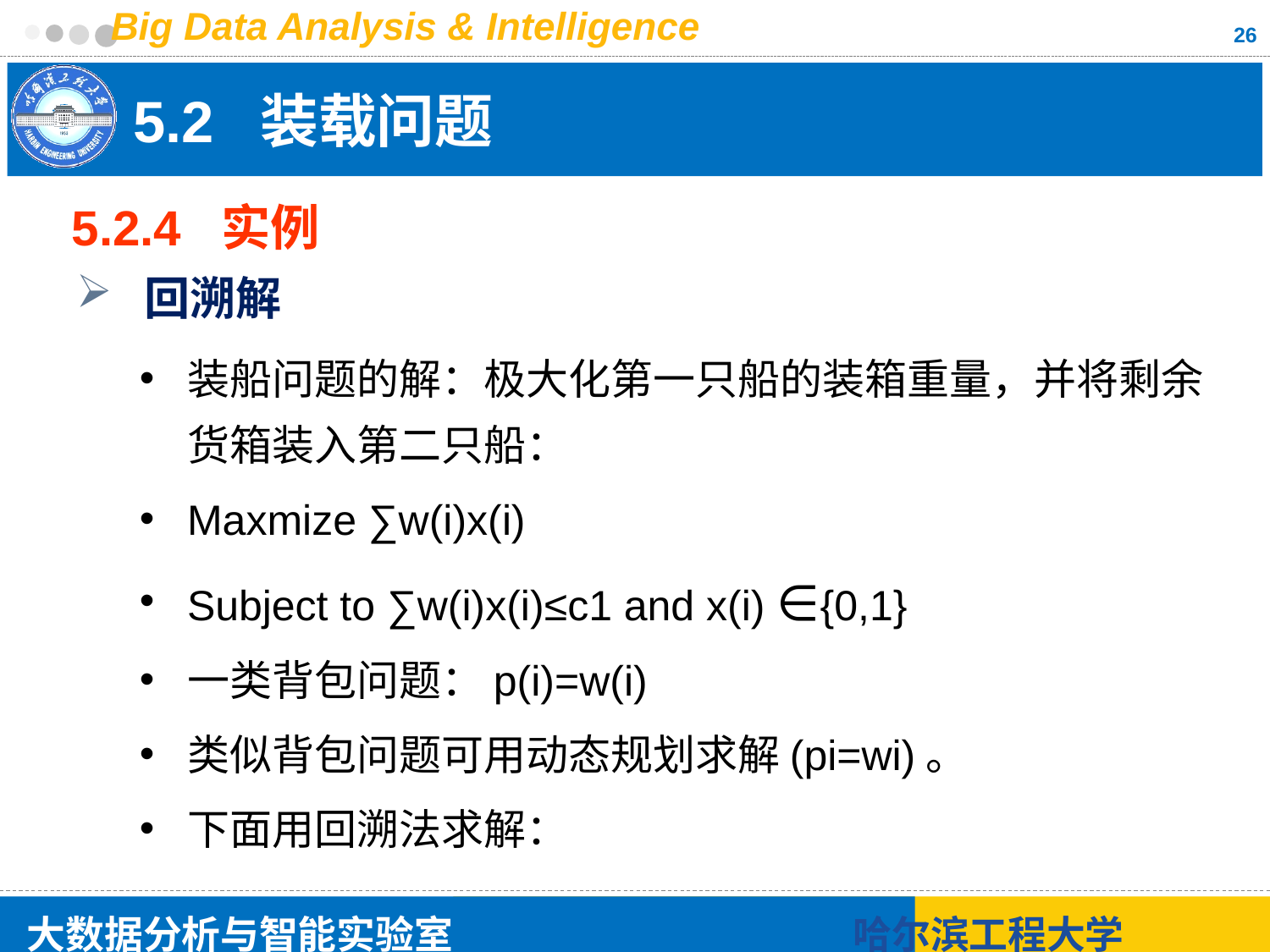

26
# 5.2  装载问题
5.2.4  实例
  回溯解
装船问题的解：极大化第一只船的装箱重量，并将剩余货箱装入第二只船：
Maxmize ∑w(i)x(i)
Subject to ∑w(i)x(i)≤c1 and x(i) ∈{0,1}
一类背包问题：p(i)=w(i)
类似背包问题可用动态规划求解(pi=wi)。
下面用回溯法求解：